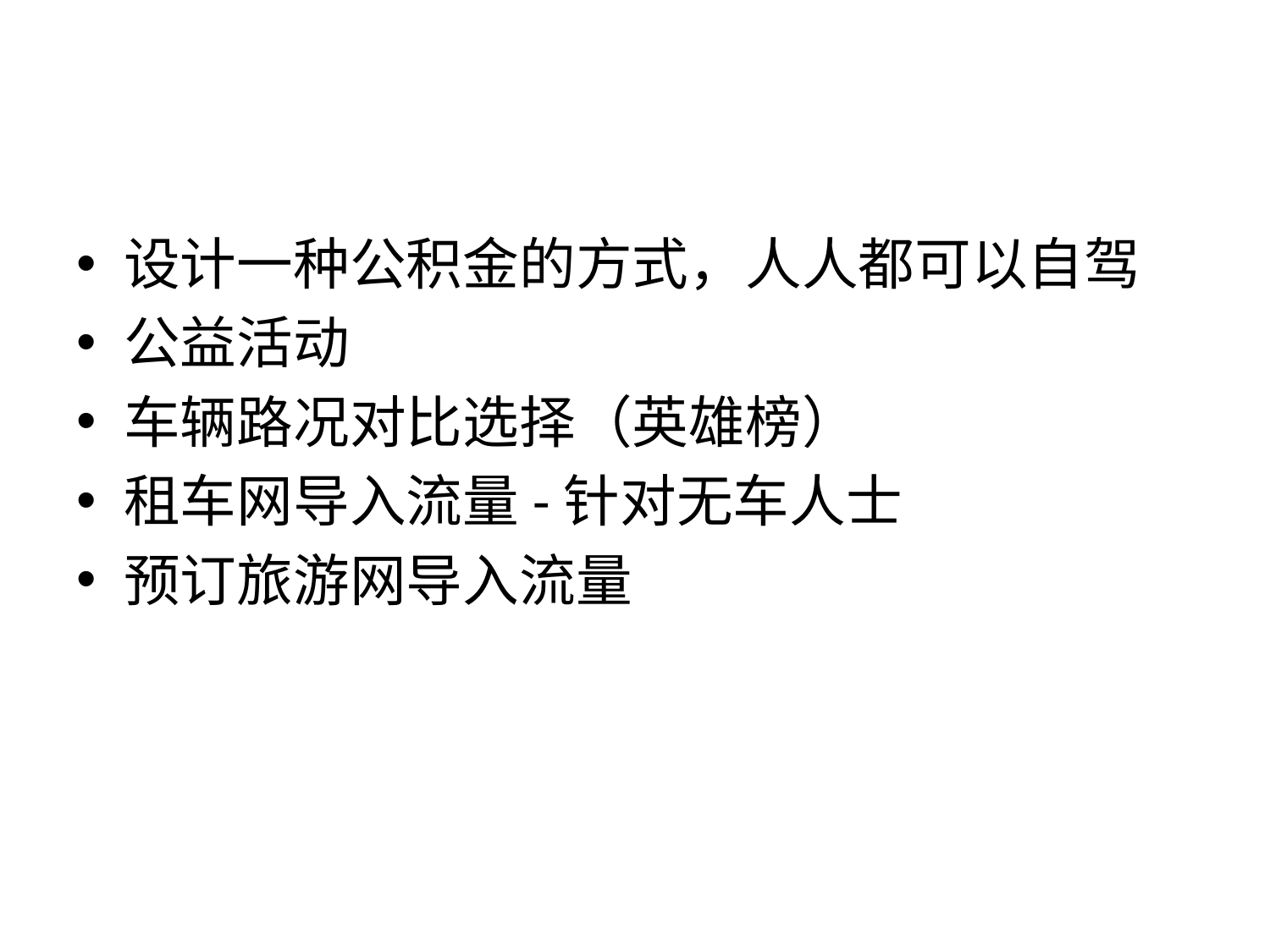

#
设计一种公积金的方式，人人都可以自驾
公益活动
车辆路况对比选择（英雄榜）
租车网导入流量-针对无车人士
预订旅游网导入流量